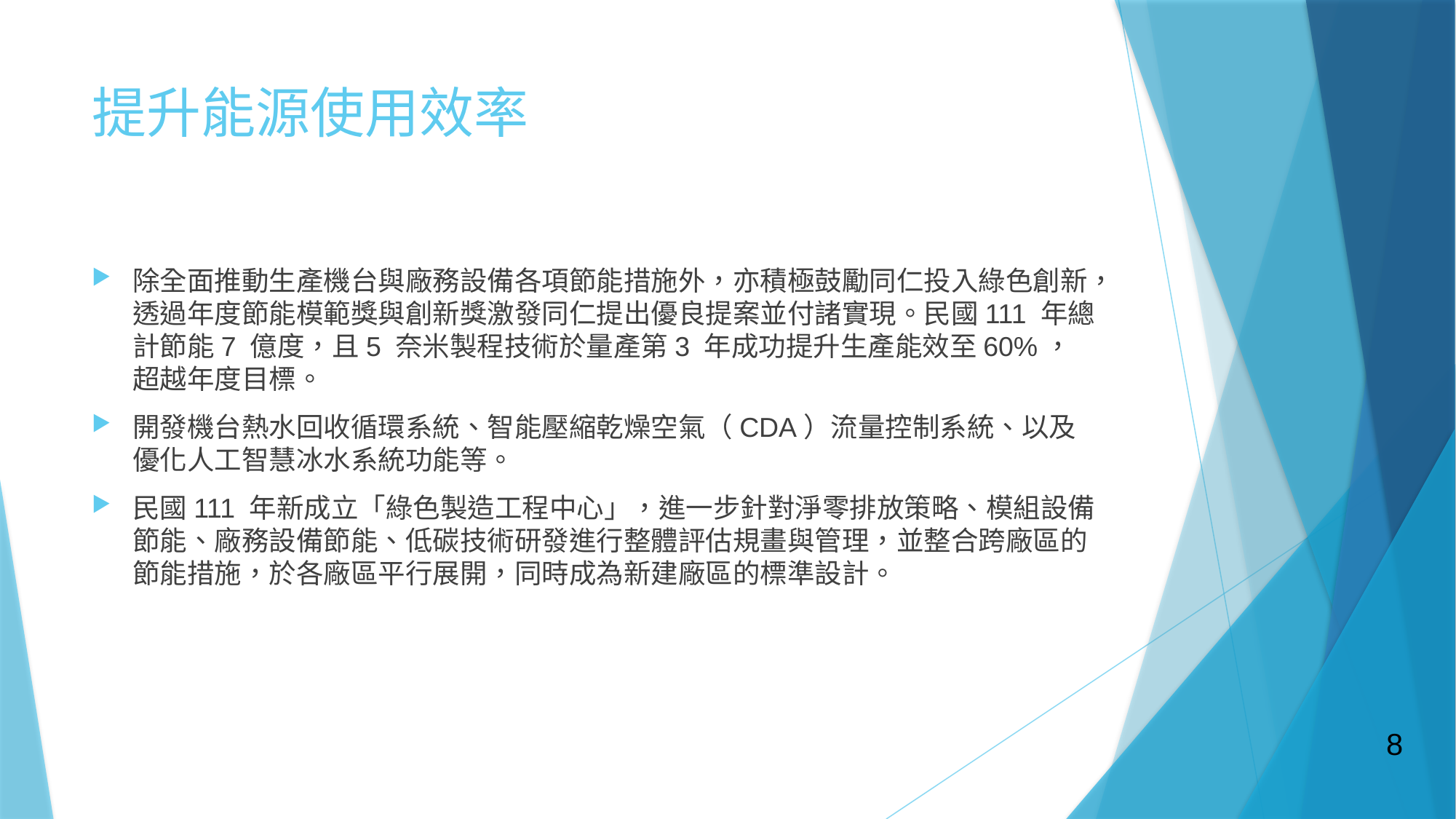

# 提升能源使用效率
除全面推動生產機台與廠務設備各項節能措施外，亦積極鼓勵同仁投入綠色創新，透過年度節能模範獎與創新獎激發同仁提出優良提案並付諸實現。民國111 年總計節能7 億度，且5 奈米製程技術於量產第3 年成功提升生產能效至60%，超越年度目標。
開發機台熱水回收循環系統、智能壓縮乾燥空氣（CDA）流量控制系統、以及優化人工智慧冰水系統功能等。
民國111 年新成立「綠色製造工程中心」，進一步針對淨零排放策略、模組設備節能、廠務設備節能、低碳技術研發進行整體評估規畫與管理，並整合跨廠區的節能措施，於各廠區平行展開，同時成為新建廠區的標準設計。
8